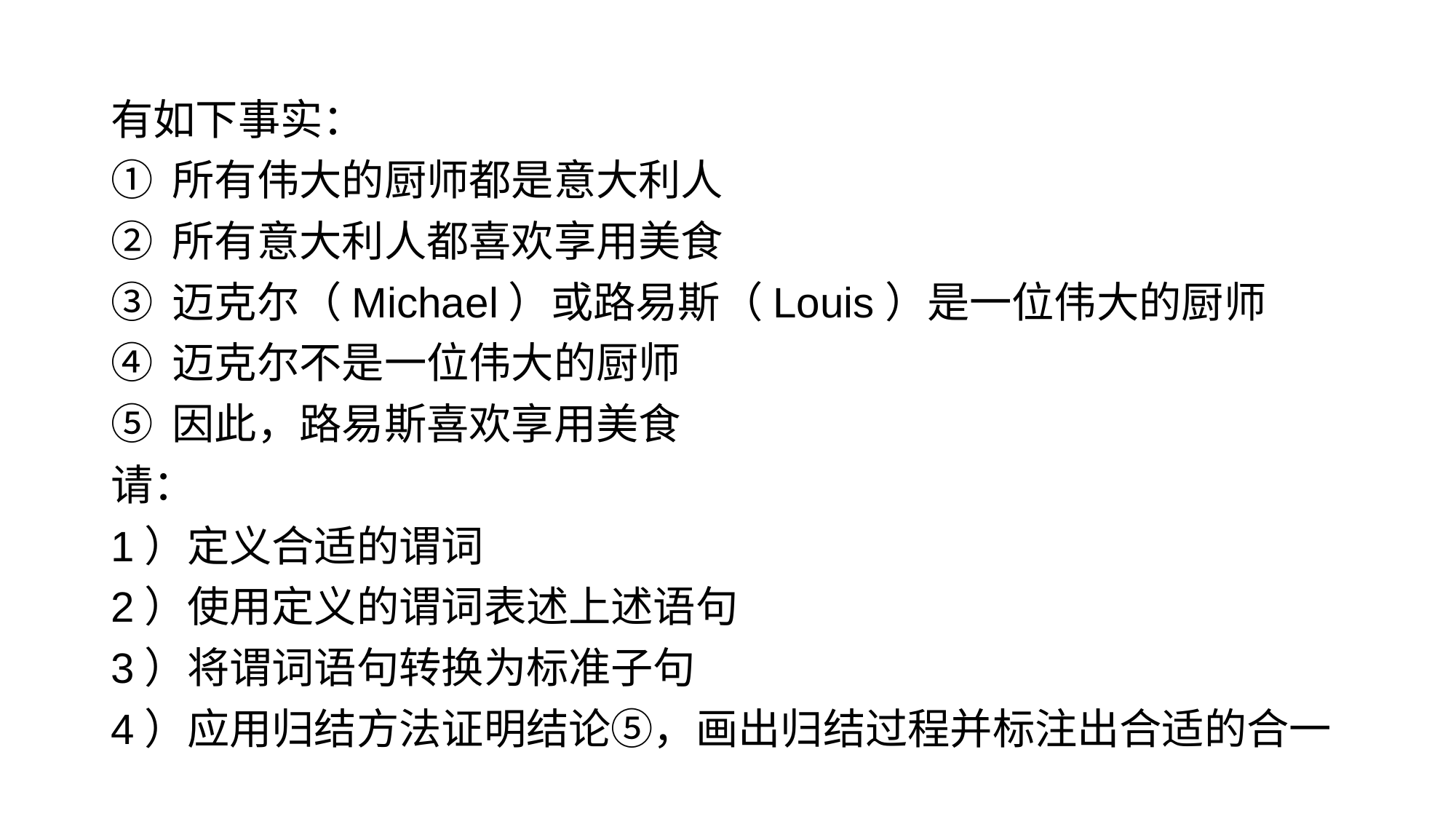

有如下事实：
所有伟大的厨师都是意大利人
所有意大利人都喜欢享用美食
迈克尔（Michael）或路易斯（Louis）是一位伟大的厨师
迈克尔不是一位伟大的厨师
因此，路易斯喜欢享用美食
请：
1）定义合适的谓词
2）使用定义的谓词表述上述语句
3）将谓词语句转换为标准子句
4）应用归结方法证明结论⑤，画出归结过程并标注出合适的合一